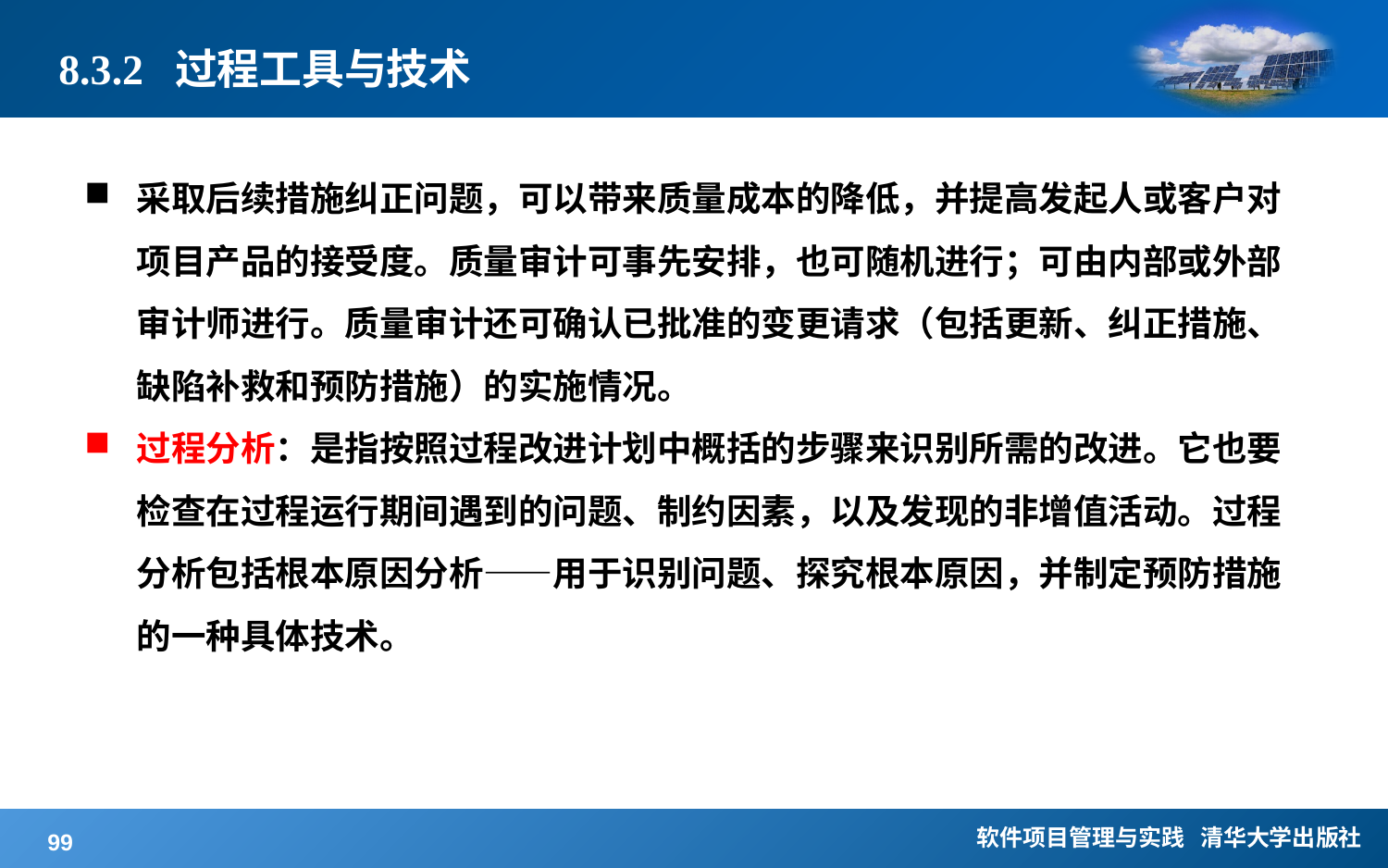

# 8.3.2  过程工具与技术
采取后续措施纠正问题，可以带来质量成本的降低，并提高发起人或客户对项目产品的接受度。质量审计可事先安排，也可随机进行；可由内部或外部审计师进行。质量审计还可确认已批准的变更请求（包括更新、纠正措施、缺陷补救和预防措施）的实施情况。
过程分析：是指按照过程改进计划中概括的步骤来识别所需的改进。它也要检查在过程运行期间遇到的问题、制约因素，以及发现的非增值活动。过程分析包括根本原因分析——用于识别问题、探究根本原因，并制定预防措施的一种具体技术。